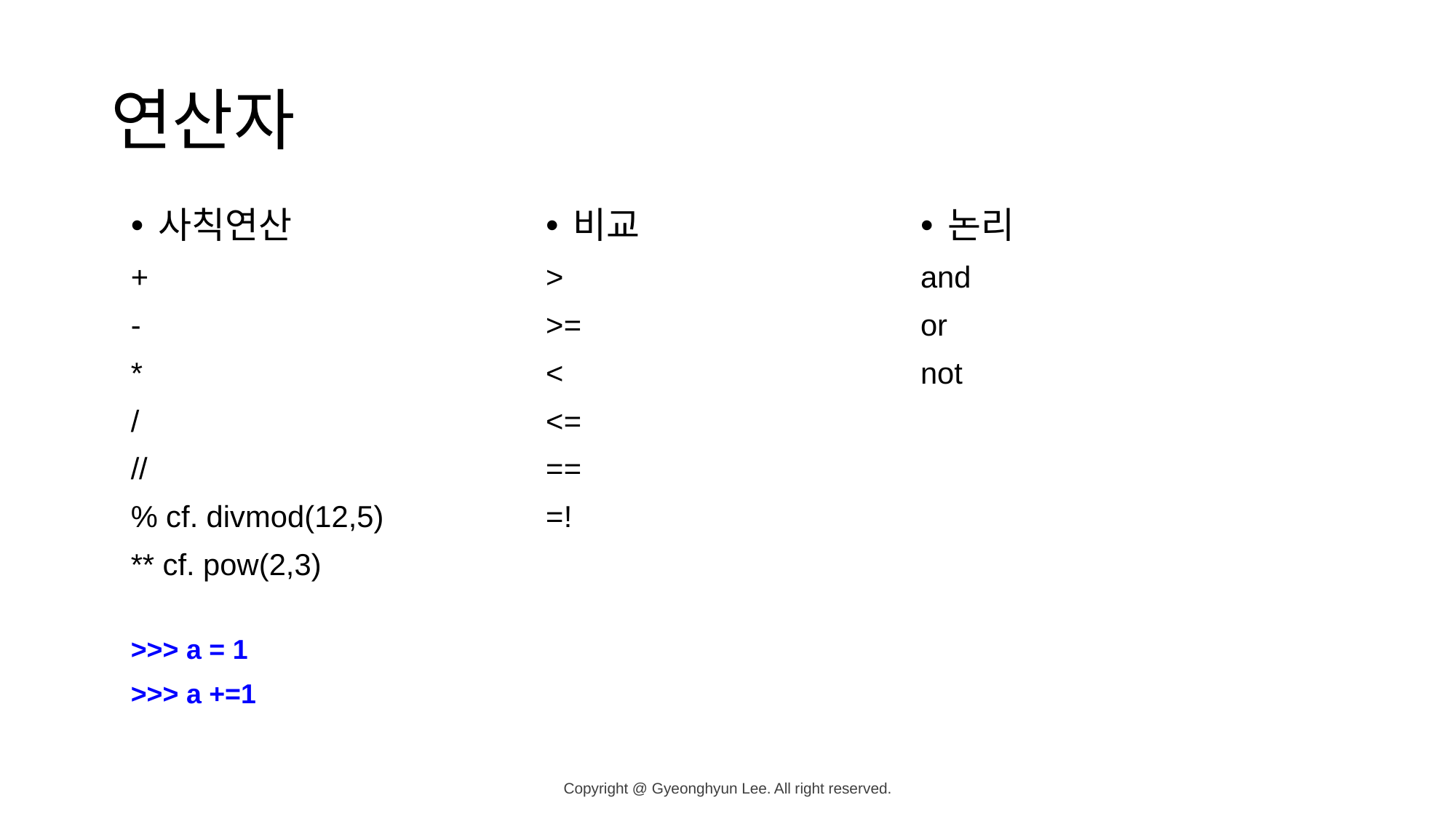

# 연산자
사칙연산
+
-
*
/
//
% cf. divmod(12,5)
** cf. pow(2,3)

>>> a = 1
>>> a +=1

비교
>
>=
<
<=
==
=!
논리
and
or
not